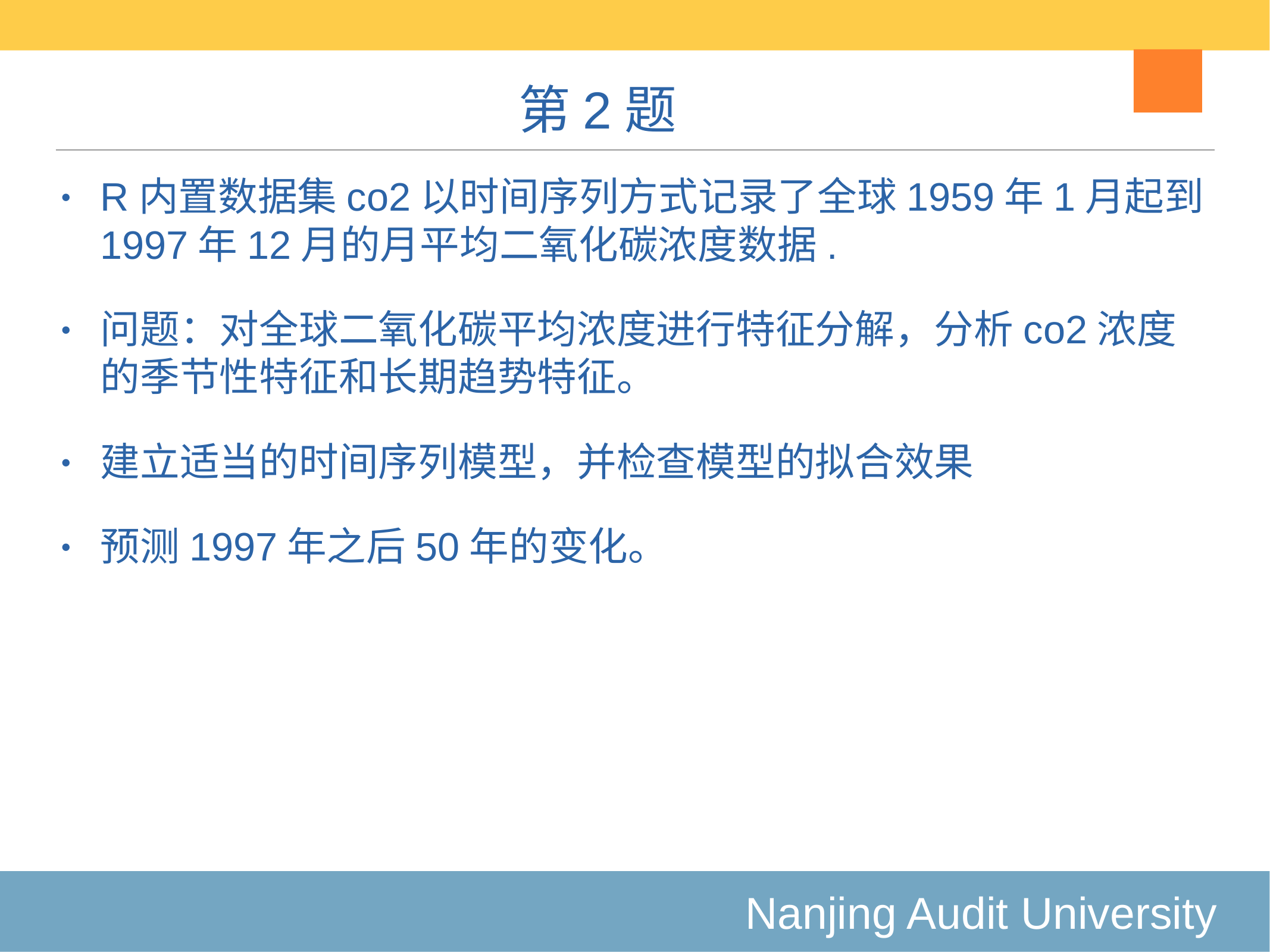

# 第2题
R内置数据集co2以时间序列方式记录了全球1959年1月起到1997年12月的月平均二氧化碳浓度数据.
问题：对全球二氧化碳平均浓度进行特征分解，分析co2浓度的季节性特征和长期趋势特征。
建立适当的时间序列模型，并检查模型的拟合效果
预测1997年之后50年的变化。